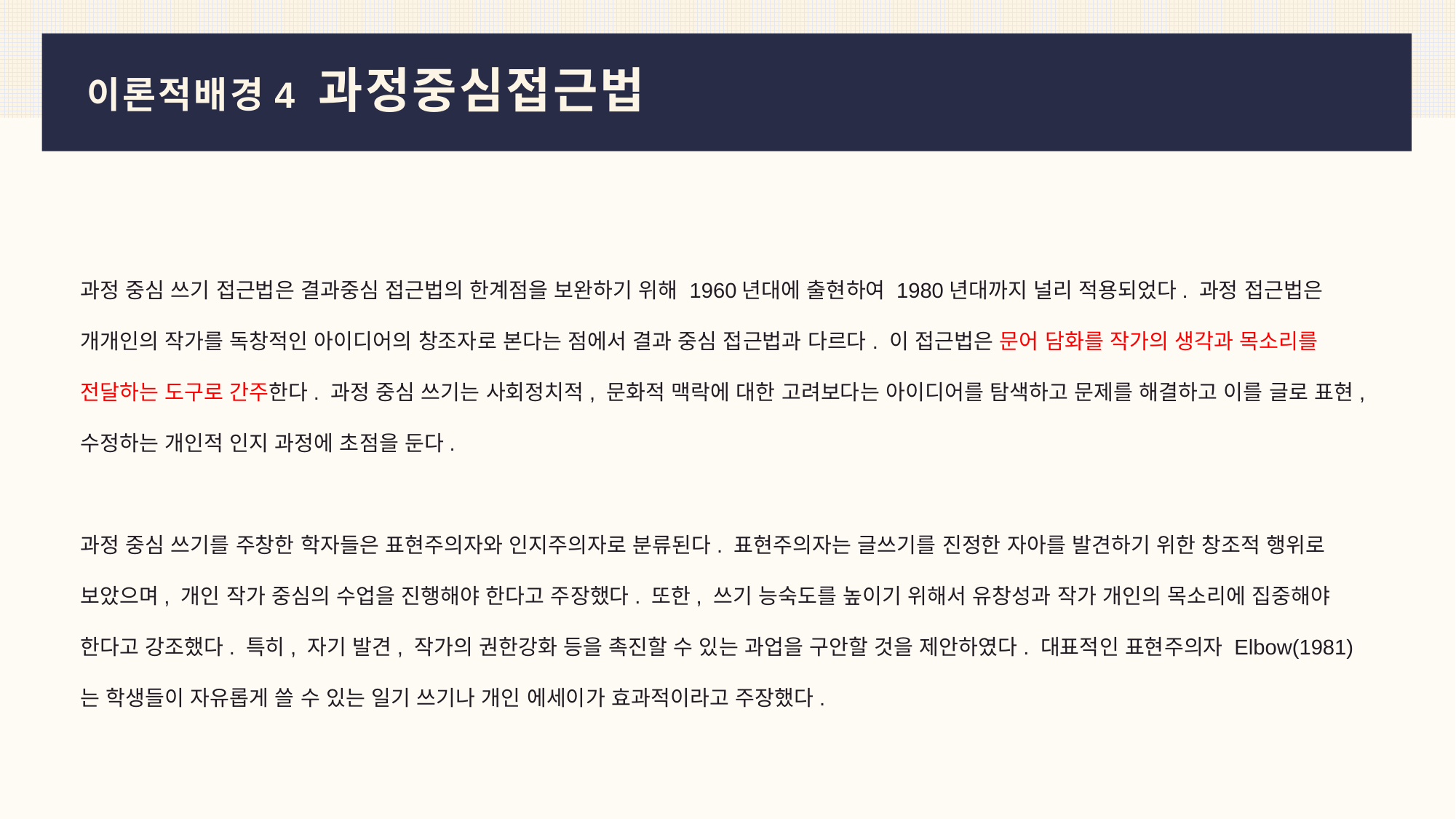

# 이론적배경4 과정중심접근법
과정 중심 쓰기 접근법은 결과중심 접근법의 한계점을 보완하기 위해 1960년대에 출현하여 1980년대까지 널리 적용되었다. 과정 접근법은 개개인의 작가를 독창적인 아이디어의 창조자로 본다는 점에서 결과 중심 접근법과 다르다. 이 접근법은 문어 담화를 작가의 생각과 목소리를 전달하는 도구로 간주한다. 과정 중심 쓰기는 사회정치적, 문화적 맥락에 대한 고려보다는 아이디어를 탐색하고 문제를 해결하고 이를 글로 표현, 수정하는 개인적 인지 과정에 초점을 둔다.

과정 중심 쓰기를 주창한 학자들은 표현주의자와 인지주의자로 분류된다. 표현주의자는 글쓰기를 진정한 자아를 발견하기 위한 창조적 행위로 보았으며, 개인 작가 중심의 수업을 진행해야 한다고 주장했다. 또한, 쓰기 능숙도를 높이기 위해서 유창성과 작가 개인의 목소리에 집중해야 한다고 강조했다. 특히, 자기 발견, 작가의 권한강화 등을 촉진할 수 있는 과업을 구안할 것을 제안하였다. 대표적인 표현주의자 Elbow(1981)는 학생들이 자유롭게 쓸 수 있는 일기 쓰기나 개인 에세이가 효과적이라고 주장했다.